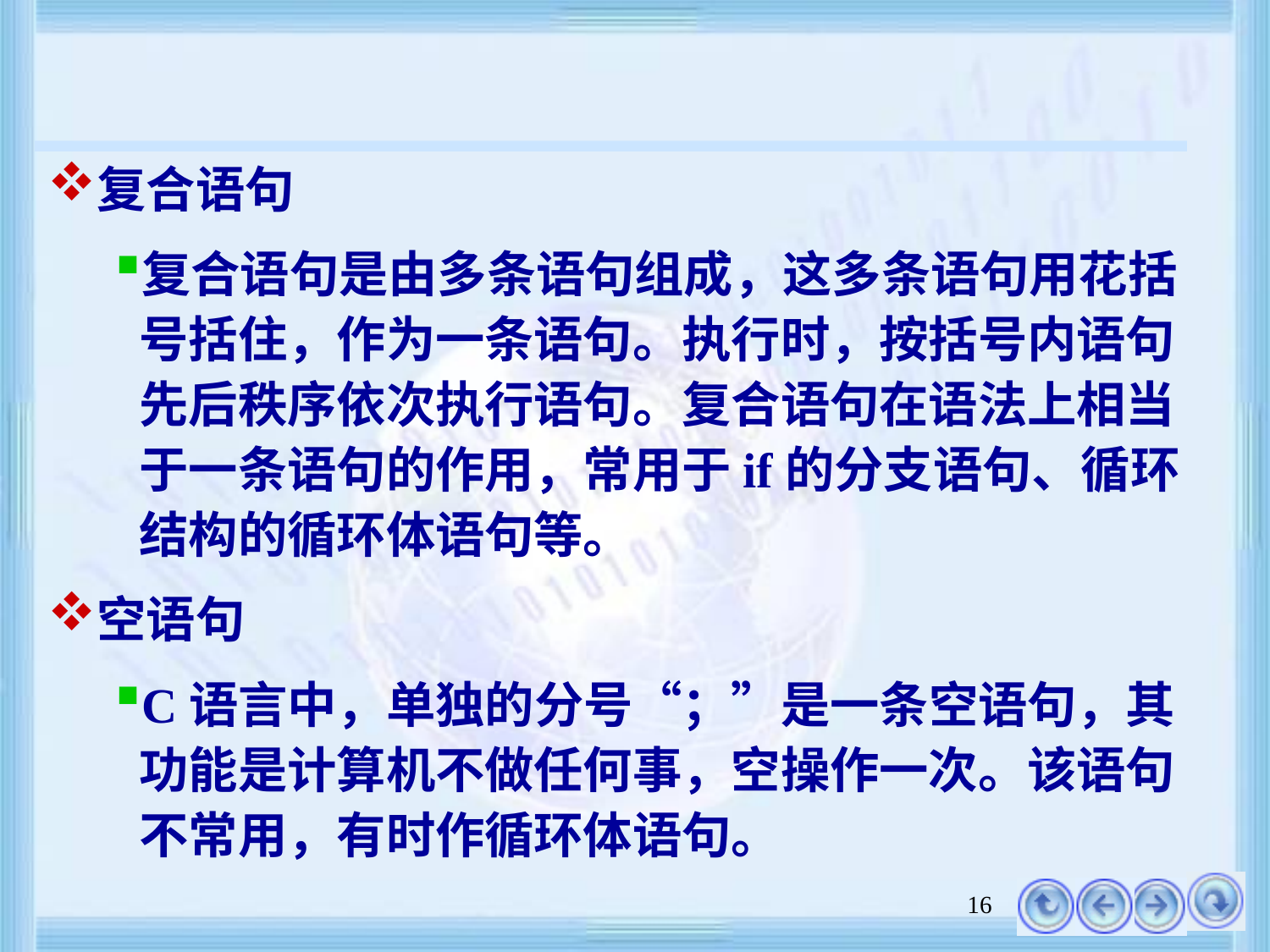

复合语句
复合语句是由多条语句组成，这多条语句用花括号括住，作为一条语句。执行时，按括号内语句先后秩序依次执行语句。复合语句在语法上相当于一条语句的作用，常用于if的分支语句、循环结构的循环体语句等。
空语句
C语言中，单独的分号“；”是一条空语句，其功能是计算机不做任何事，空操作一次。该语句不常用，有时作循环体语句。
16